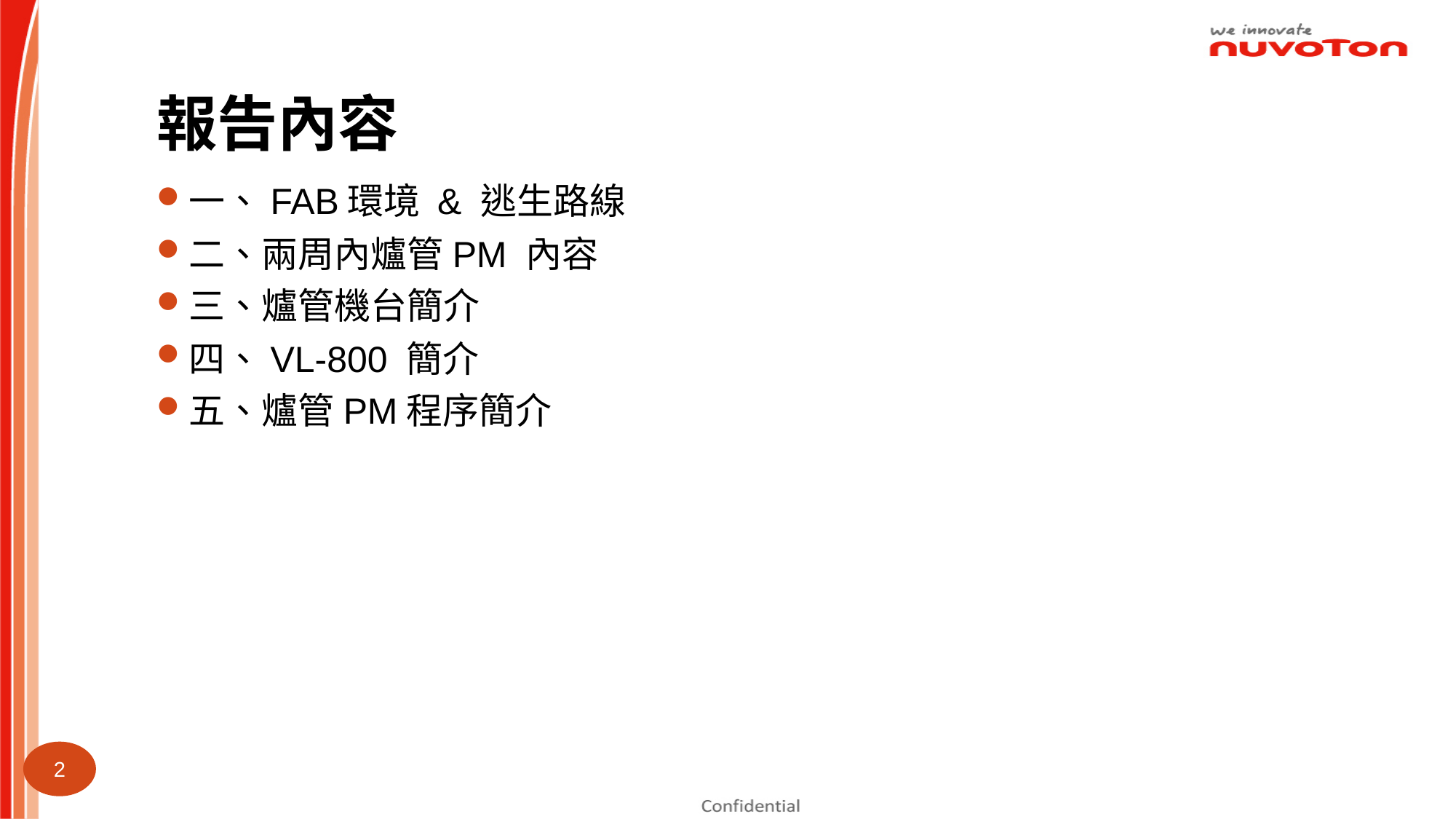

# 報告內容
一、FAB環境 & 逃生路線
二、兩周內爐管PM 內容
三、爐管機台簡介
四、VL-800 簡介
五、爐管PM程序簡介

2